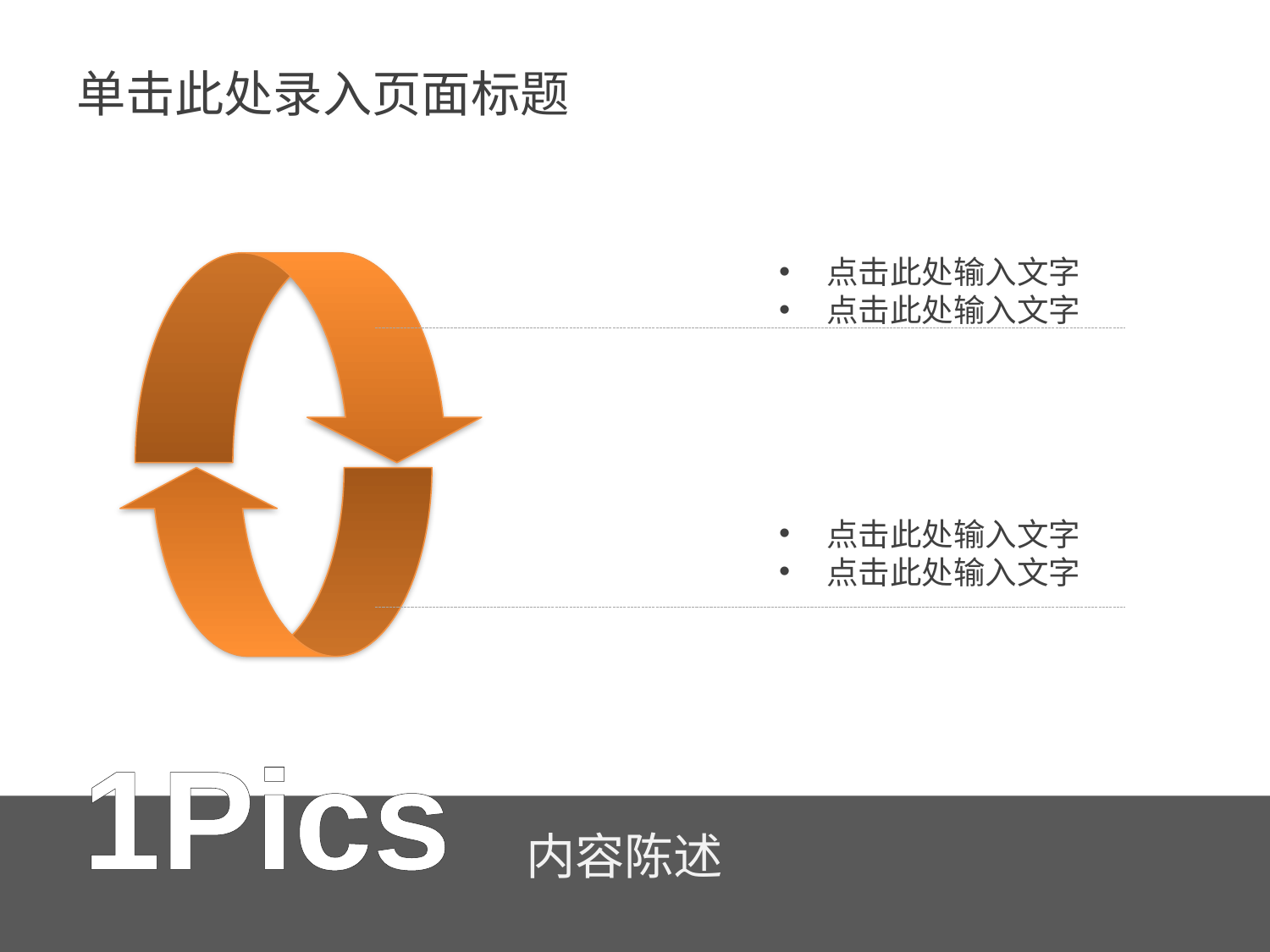

# 单击此处录入页面标题
点击此处输入文字
点击此处输入文字

点击此处输入文字
点击此处输入文字
1Pics

内容陈述